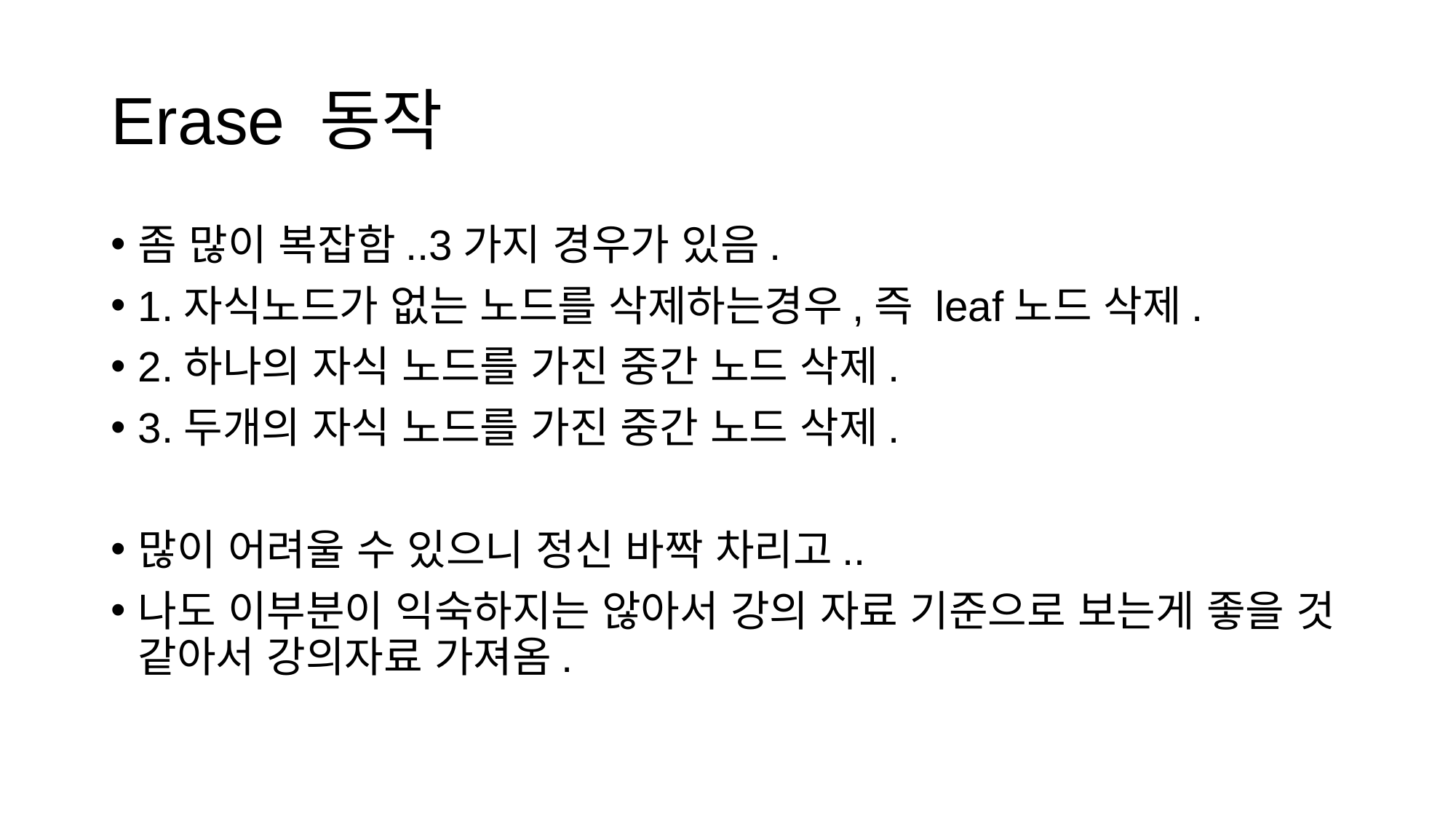

# Erase 동작
좀 많이 복잡함..3가지 경우가 있음.
1.자식노드가 없는 노드를 삭제하는경우,즉 leaf노드 삭제.
2.하나의 자식 노드를 가진 중간 노드 삭제.
3.두개의 자식 노드를 가진 중간 노드 삭제.

많이 어려울 수 있으니 정신 바짝 차리고..
나도 이부분이 익숙하지는 않아서 강의 자료 기준으로 보는게 좋을 것 같아서 강의자료 가져옴.